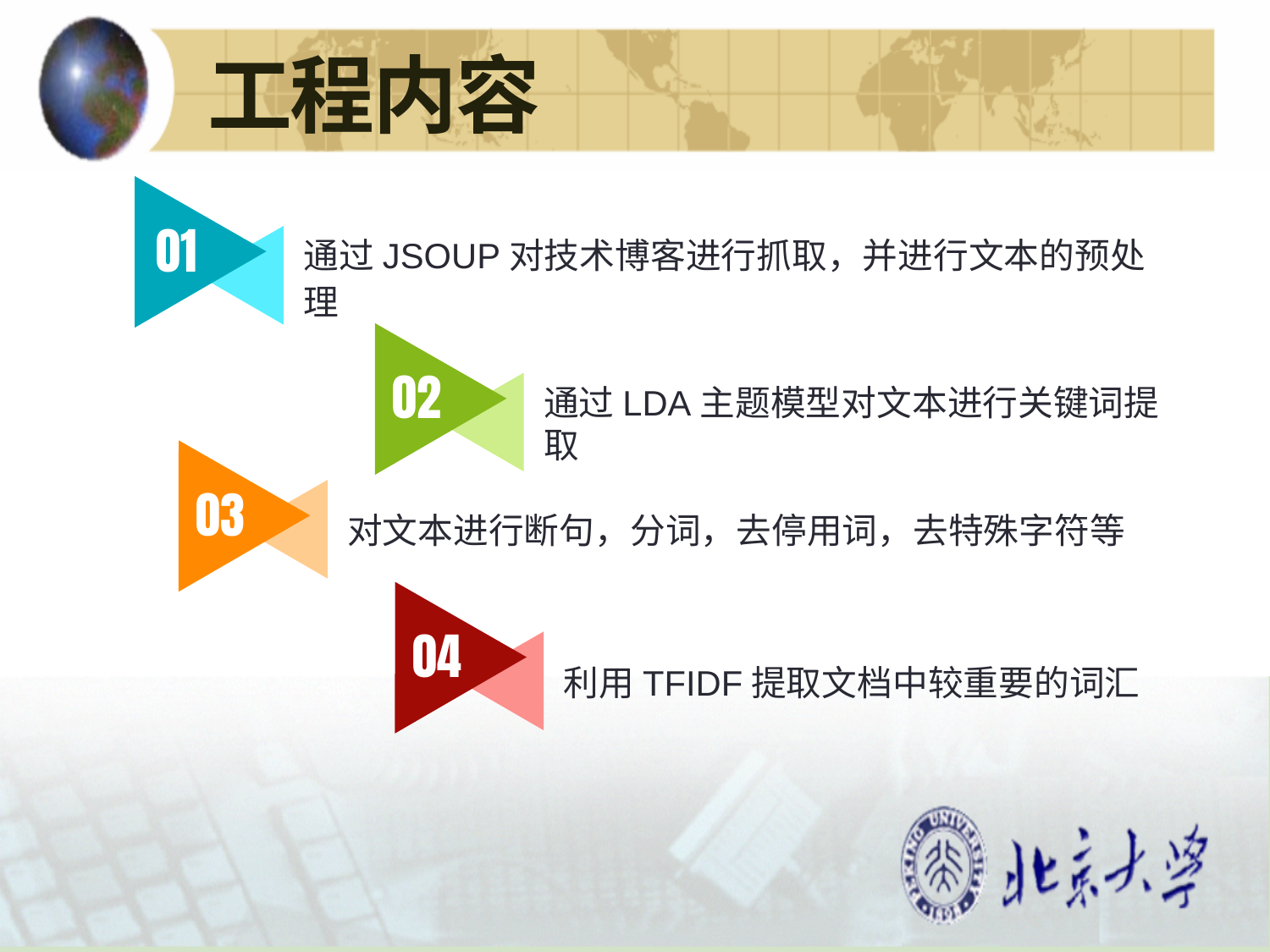

工程内容
01

通过JSOUP对技术博客进行抓取，并进行文本的预处理
02

通过LDA主题模型对文本进行关键词提取
03

对文本进行断句，分词，去停用词，去特殊字符等
04

利用TFIDF提取文档中较重要的词汇